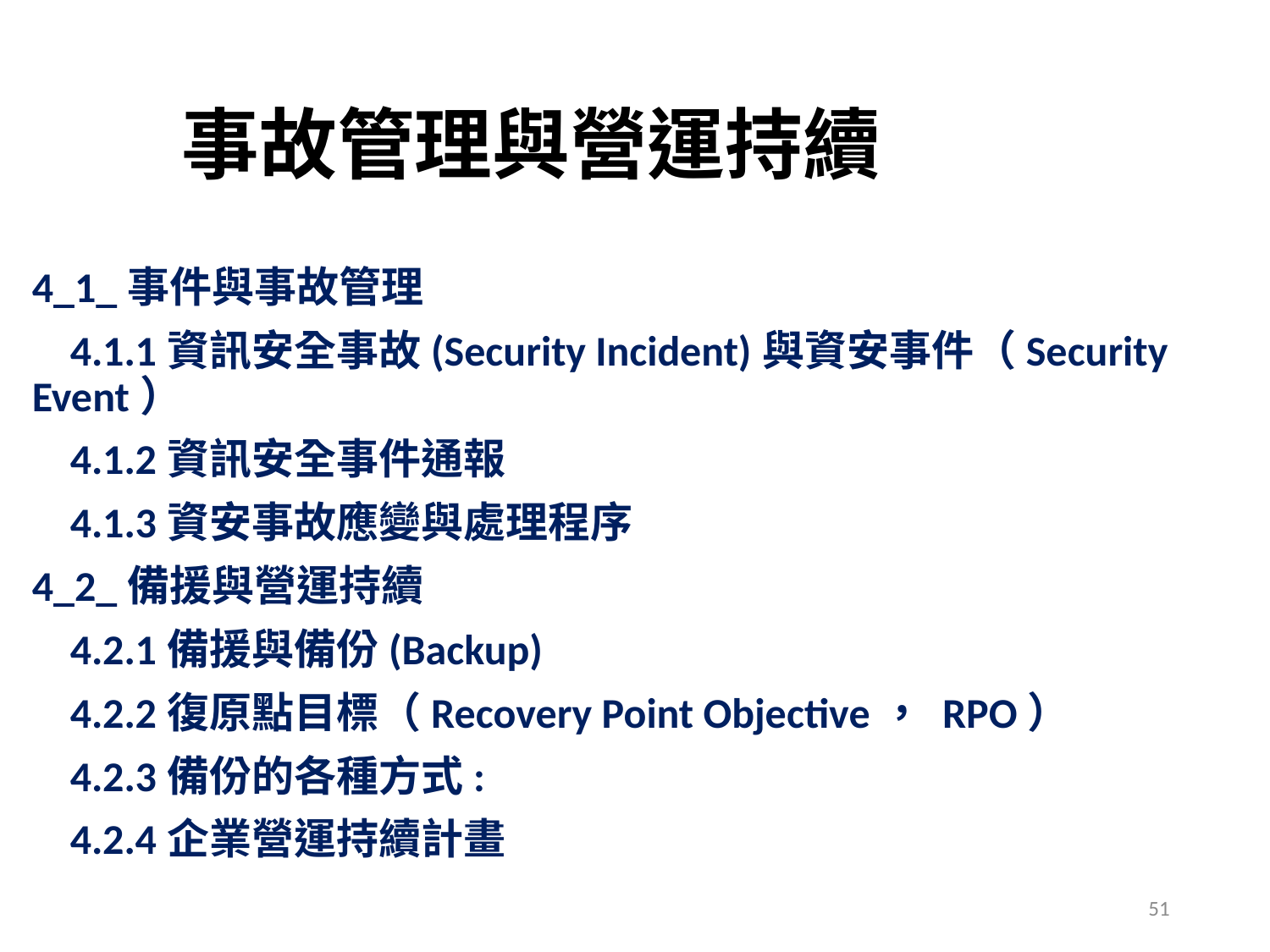

事故管理與營運持續
4_1_事件與事故管理
    4.1.1資訊安全事故(Security Incident)與資安事件（Security Event）
    4.1.2資訊安全事件通報
    4.1.3資安事故應變與處理程序
4_2_備援與營運持續
    4.2.1備援與備份(Backup)
    4.2.2復原點目標（Recovery Point Objective， RPO）
    4.2.3備份的各種方式:
    4.2.4企業營運持續計畫
51